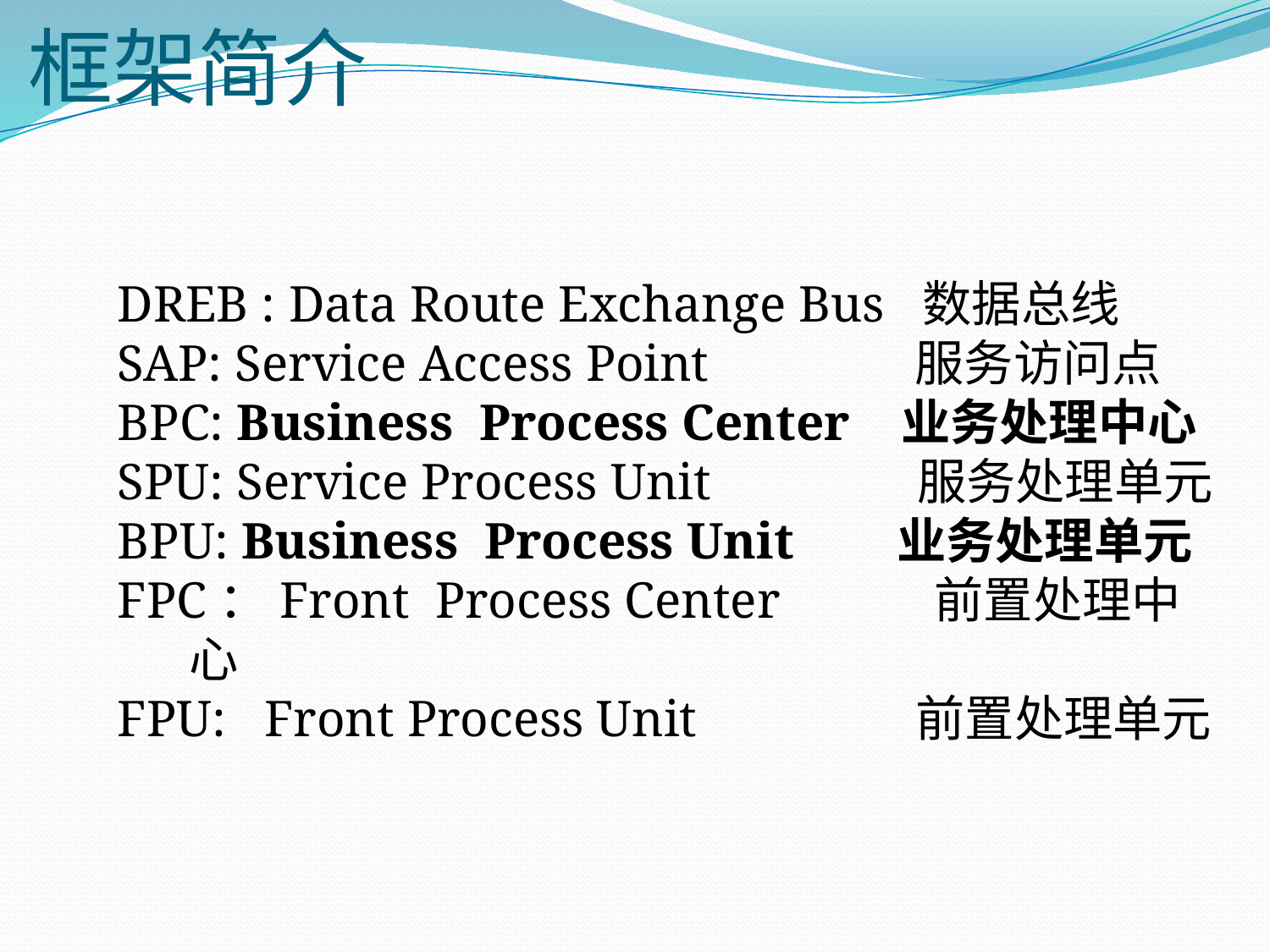

# 框架简介
DREB : Data Route Exchange Bus  数据总线
SAP: Service Access Point               服务访问点
BPC: Business  Process Center   业务处理中心
SPU: Service Process Unit               服务处理单元
BPU: Business  Process Unit       业务处理单元
FPC：Front  Process Center           前置处理中心
FPU:   Front Process Unit                前置处理单元